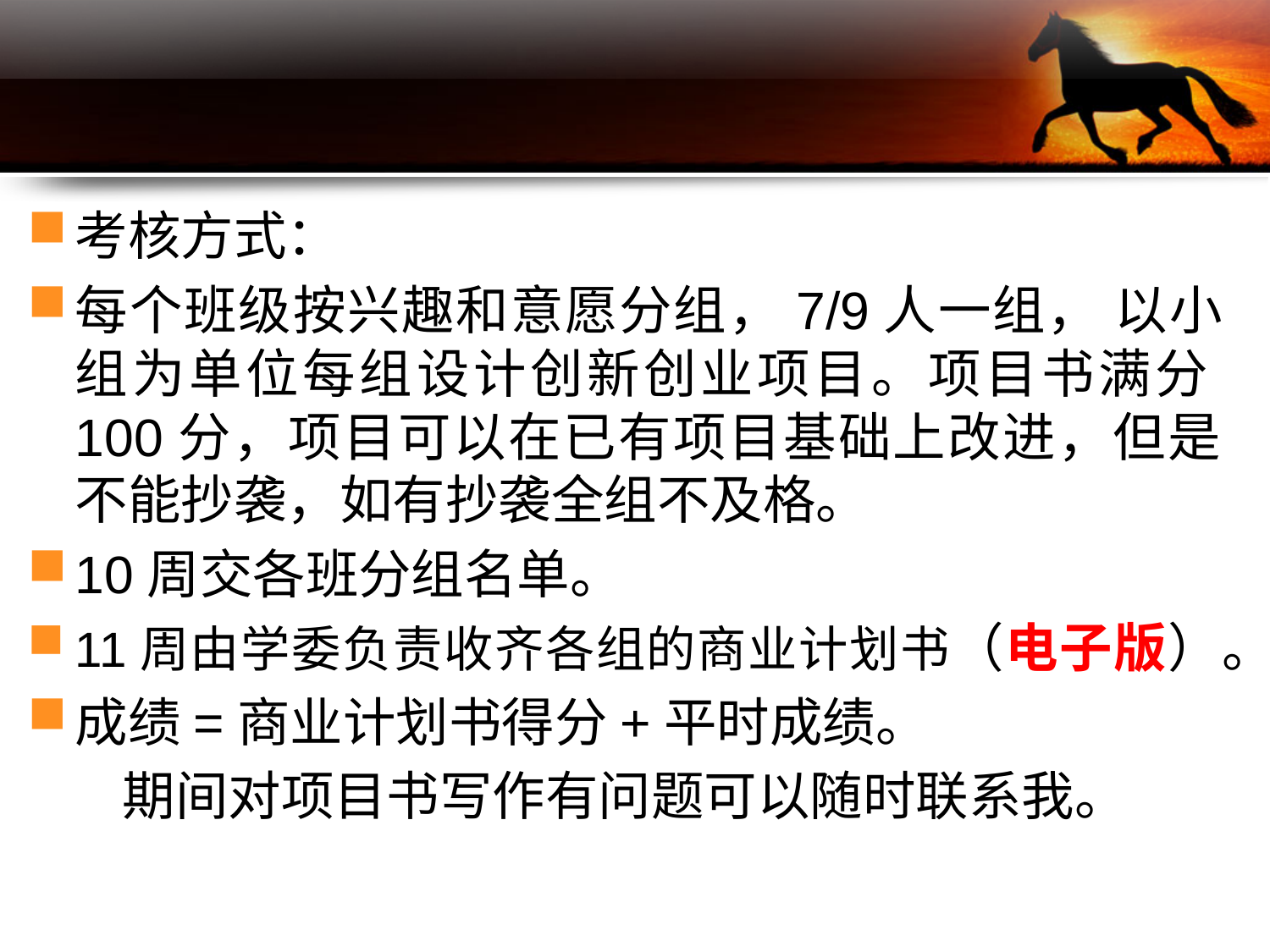

考核方式：
每个班级按兴趣和意愿分组，7/9人一组， 以小组为单位每组设计创新创业项目。项目书满分100分，项目可以在已有项目基础上改进，但是不能抄袭，如有抄袭全组不及格。
10周交各班分组名单。
11周由学委负责收齐各组的商业计划书（电子版）。
成绩=商业计划书得分+平时成绩。
期间对项目书写作有问题可以随时联系我。